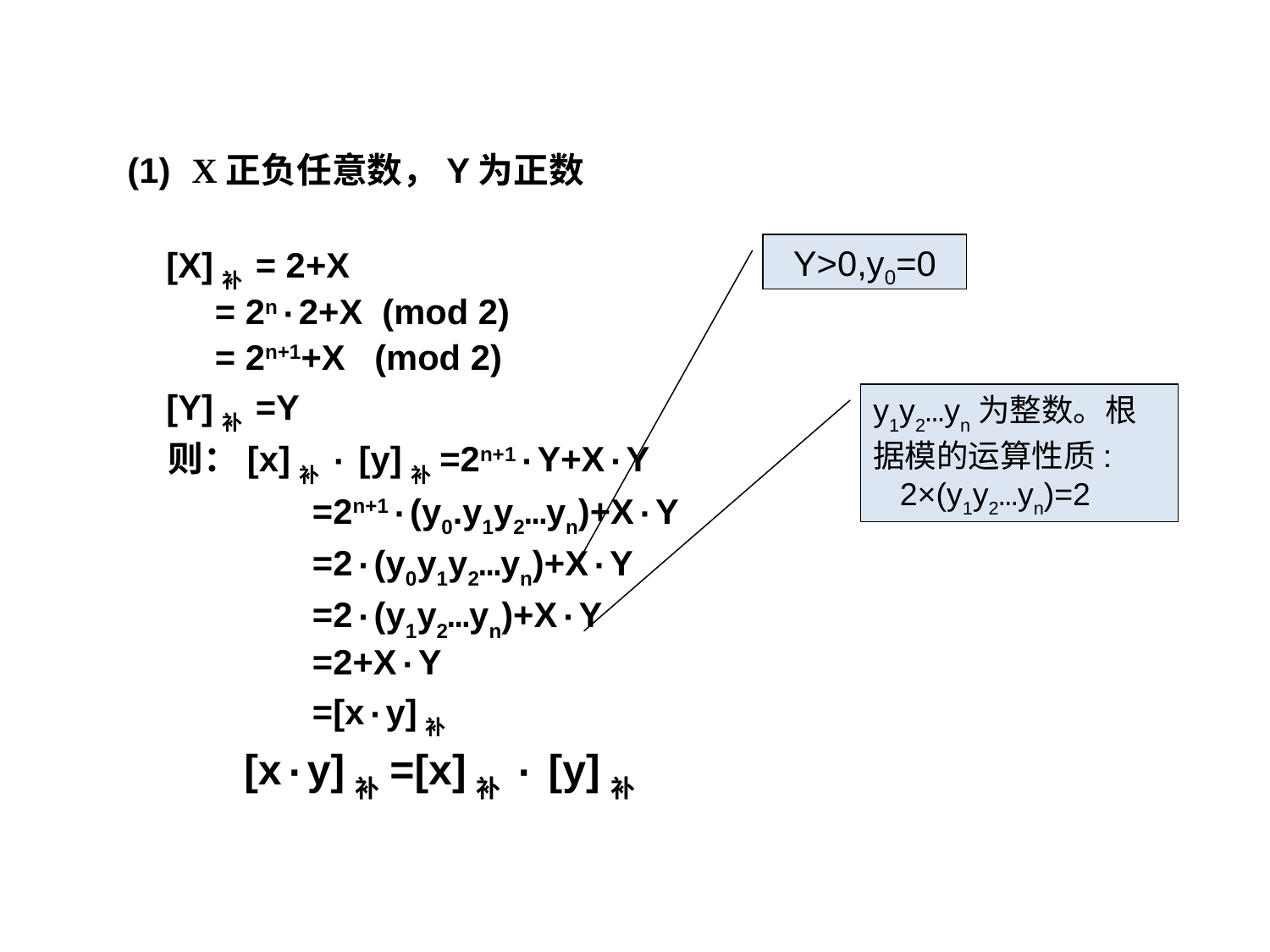

(1) X正负任意数，Y为正数

    [X]补 = 2+X
         = 2n·2+X  (mod 2)
         = 2n+1+X   (mod 2)
    [Y]补 =Y
    则：[x]补· [y]补=2n+1·Y+X·Y
                   =2n+1·(y0.y1y2…yn)+X·Y
                   =2·(y0y1y2…yn)+X·Y
                   =2·(y1y2…yn)+X·Y
                   =2+X·Y
                   =[x·y]补
            [x·y]补=[x]补· [y]补
Y>0,y0=0
y1y2…yn为整数。根据模的运算性质:          2×(y1y2…yn)=2